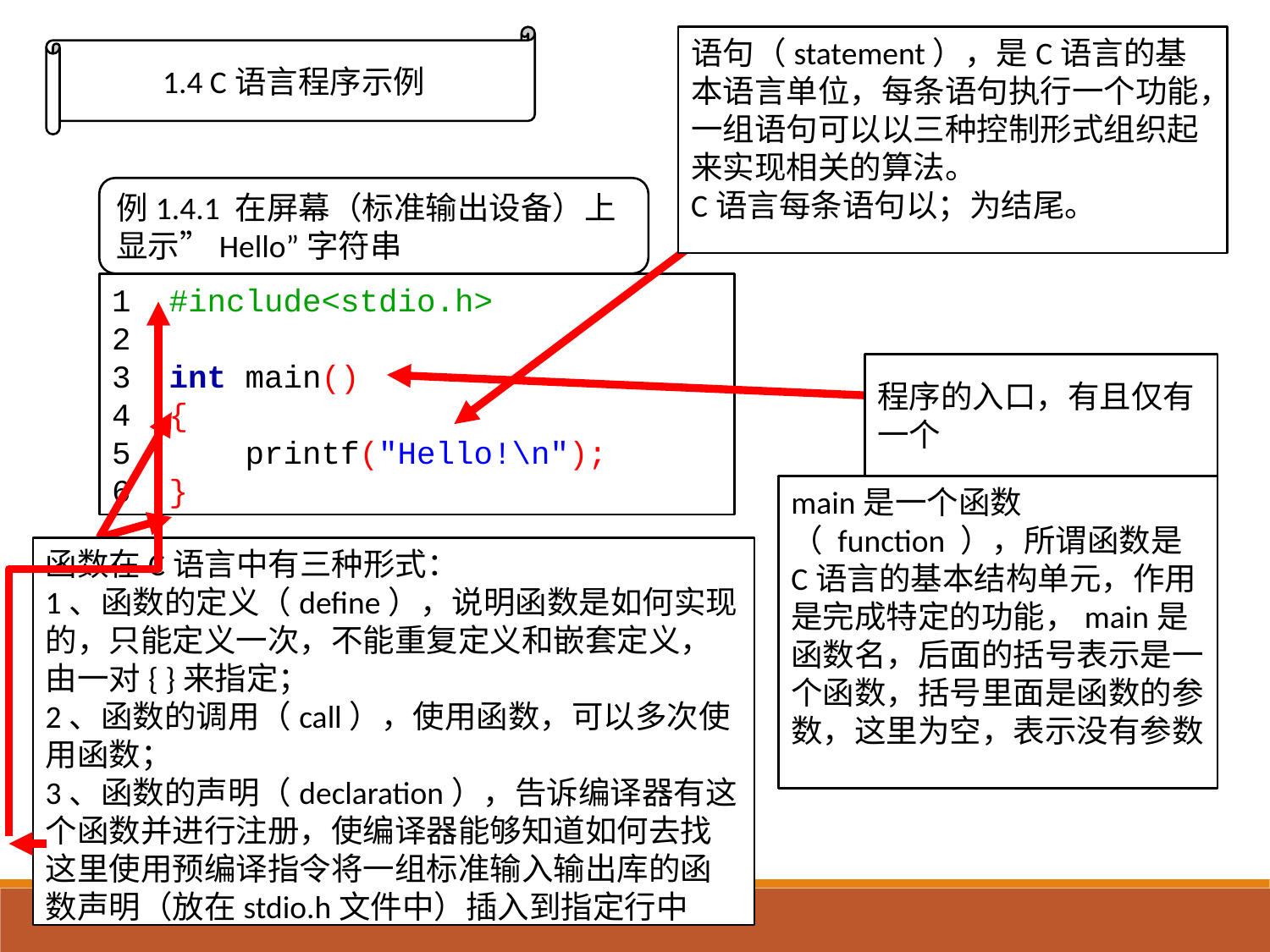

1.4 C语言程序示例
语句（statement），是C语言的基本语言单位，每条语句执行一个功能，一组语句可以以三种控制形式组织起来实现相关的算法。
C语言每条语句以；为结尾。
例1.4.1 在屏幕（标准输出设备）上显示”Hello”字符串
1  #include<stdio.h>
2
3  int main()
4  {
5      printf("Hello!\n");
6  }
程序的入口，有且仅有一个
main是一个函数（ function ），所谓函数是C语言的基本结构单元，作用是完成特定的功能，main是函数名，后面的括号表示是一个函数，括号里面是函数的参数，这里为空，表示没有参数
函数在C语言中有三种形式：
1、函数的定义（define），说明函数是如何实现的，只能定义一次，不能重复定义和嵌套定义，由一对{ }来指定；
2、函数的调用（call），使用函数，可以多次使用函数；
3、函数的声明（declaration），告诉编译器有这个函数并进行注册，使编译器能够知道如何去找
这里使用预编译指令将一组标准输入输出库的函数声明（放在stdio.h文件中）插入到指定行中